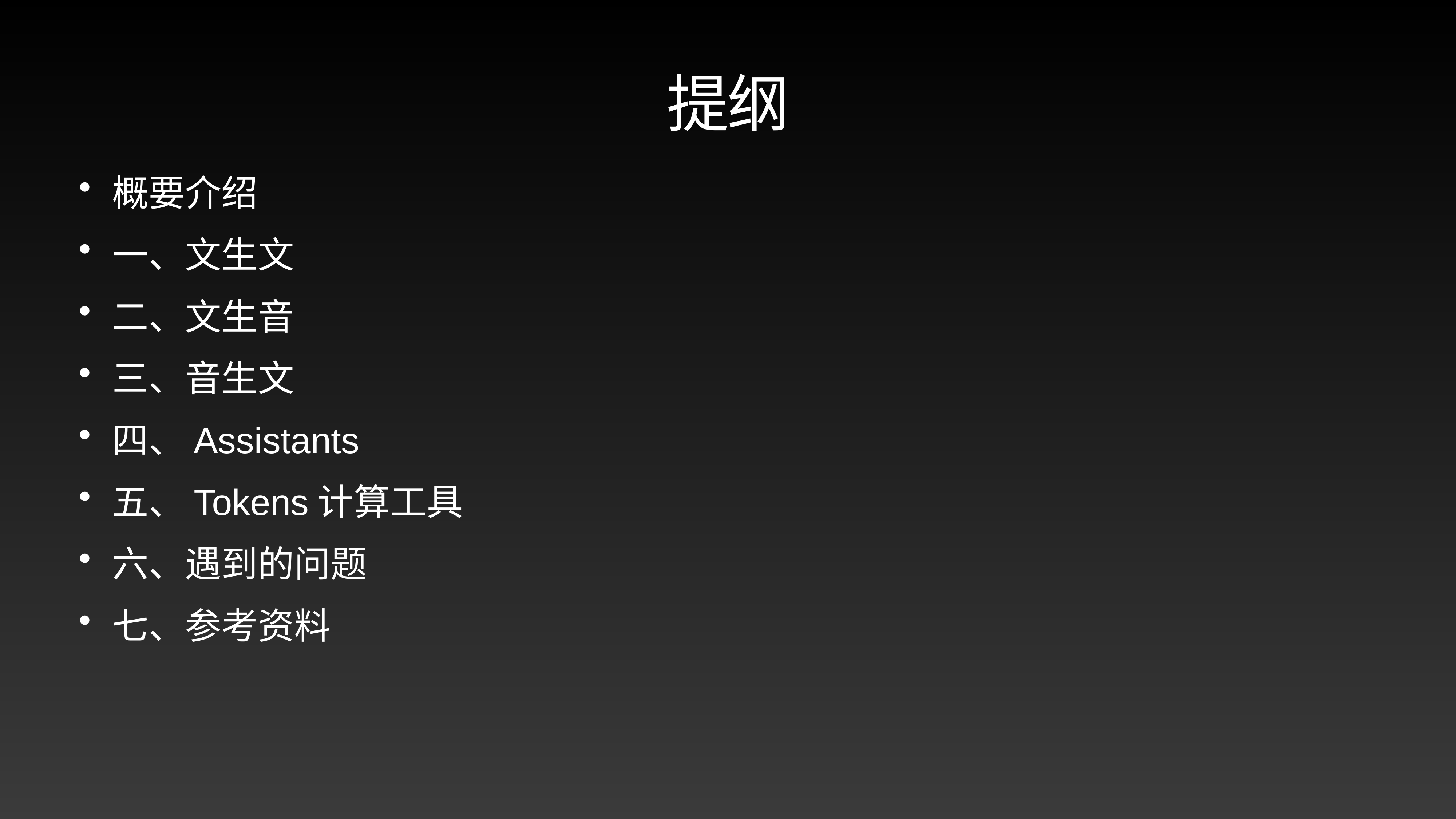

# 提纲
概要介绍
一、文生文
二、文生音
三、音生文
四、Assistants
五、Tokens计算工具
六、遇到的问题
七、参考资料